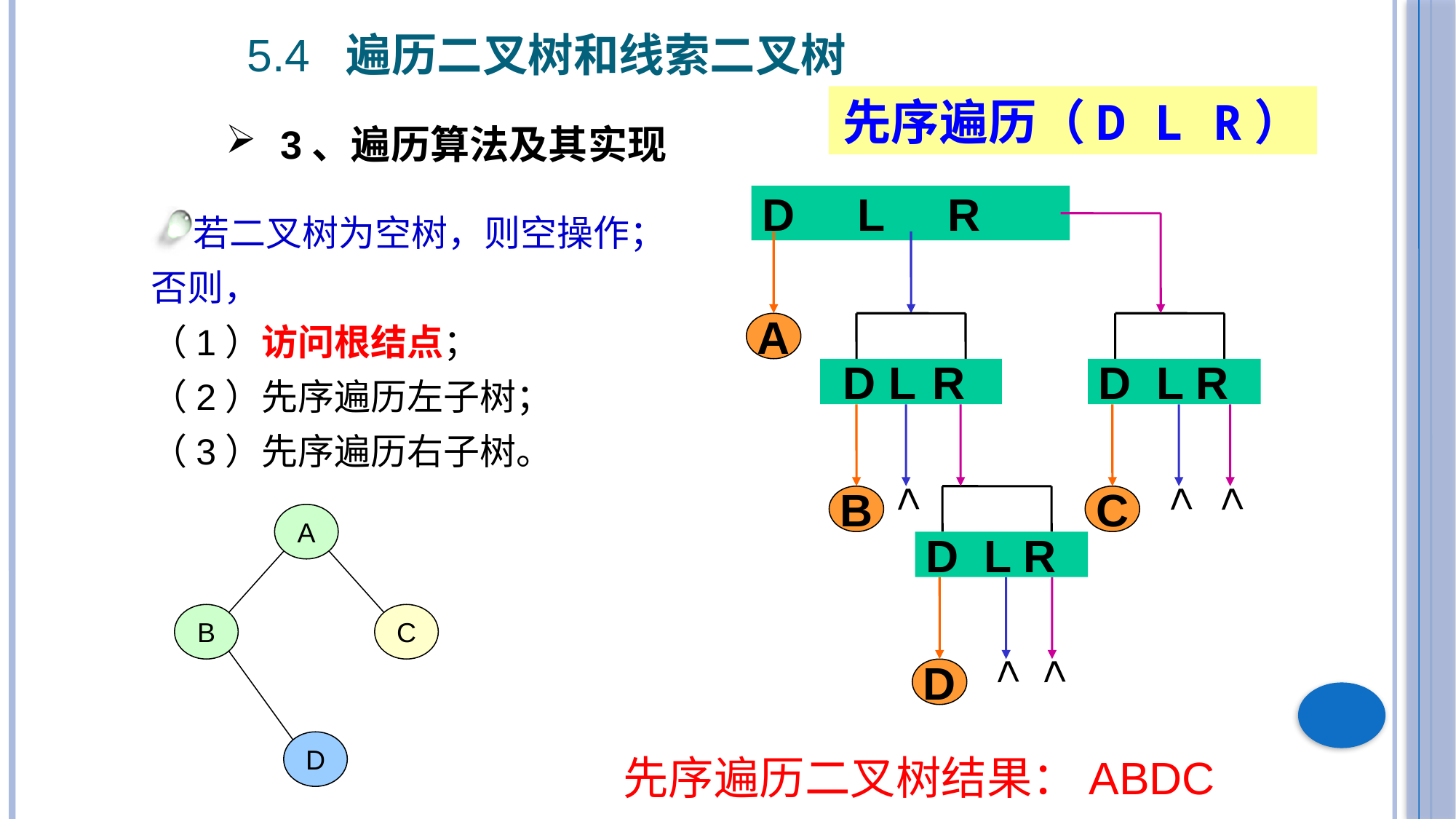

5.4  遍历二叉树和线索二叉树
先序遍历（D L R）
3、遍历算法及其实现
D     L     R
若二叉树为空树，则空操作；否则，
（1）访问根结点；
（2）先序遍历左子树；
（3）先序遍历右子树。

D  L R

A

 D L  R

B

>

D  L R

C

>

>
A
B
C
D

D

>

>
先序遍历二叉树结果：ABDC